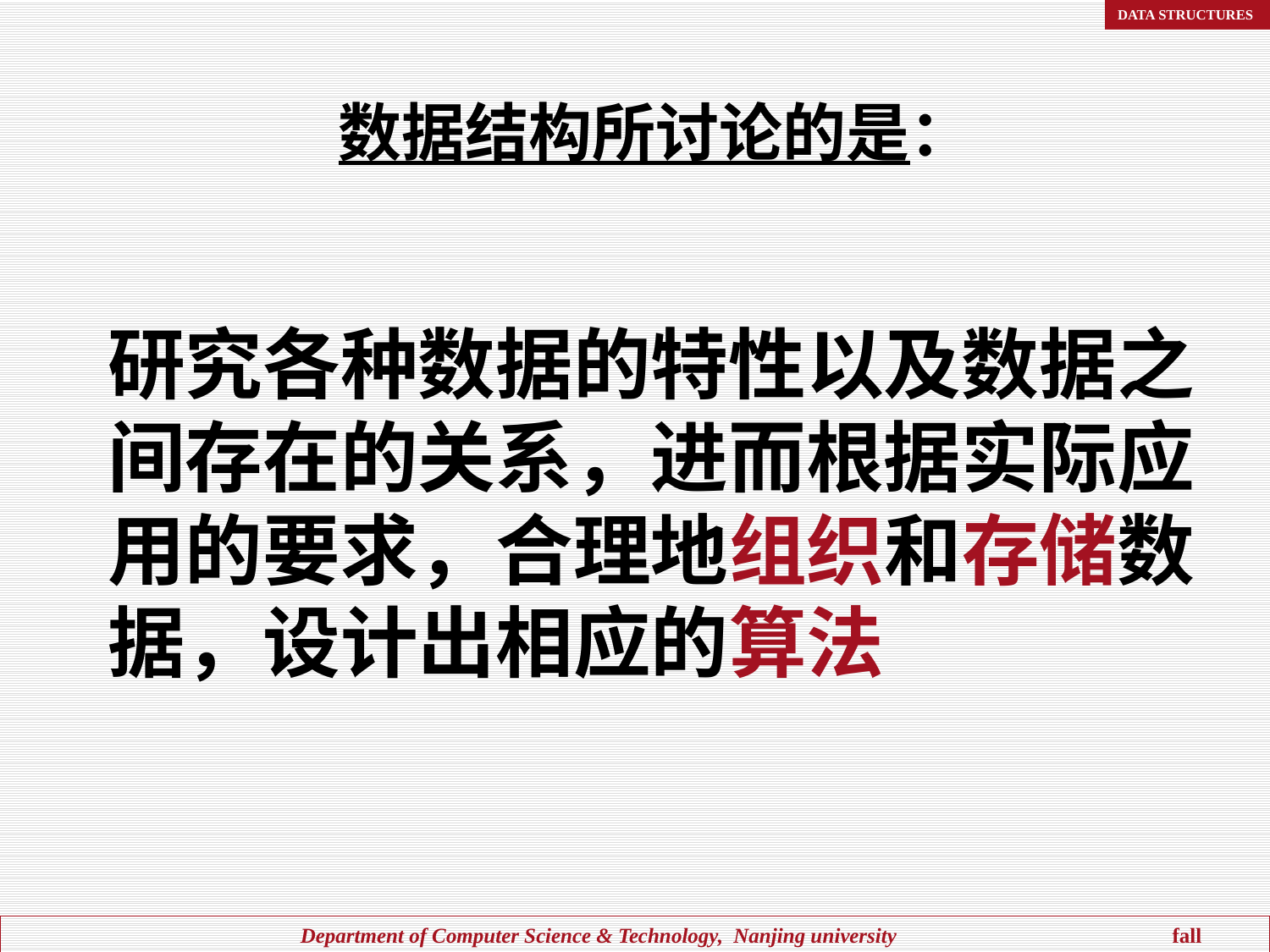

数据结构所讨论的是：

研究各种数据的特性以及数据之间存在的关系，进而根据实际应用的要求，合理地组织和存储数据，设计出相应的算法